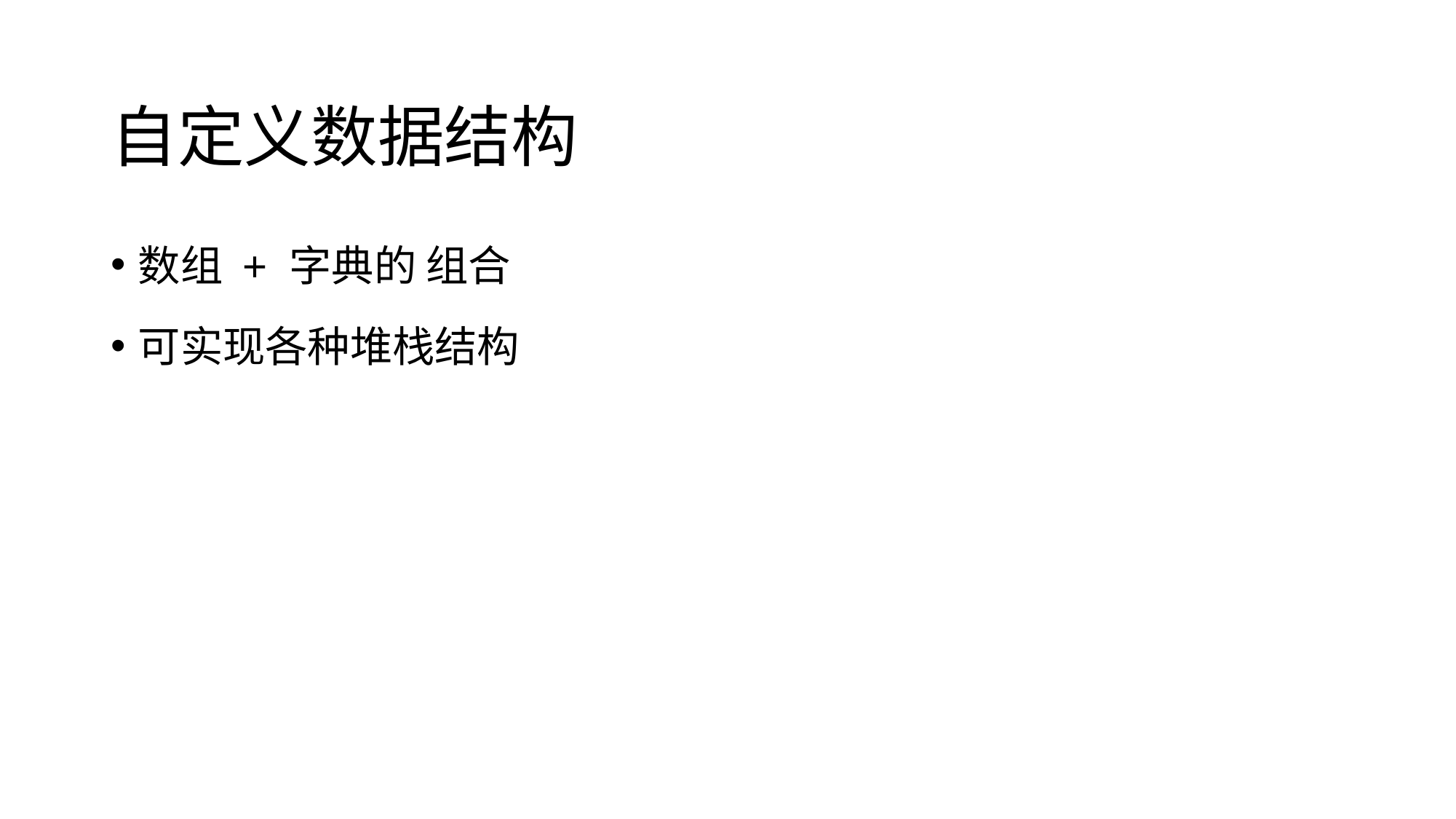

# 自定义数据结构
数组 + 字典的 组合
可实现各种堆栈结构